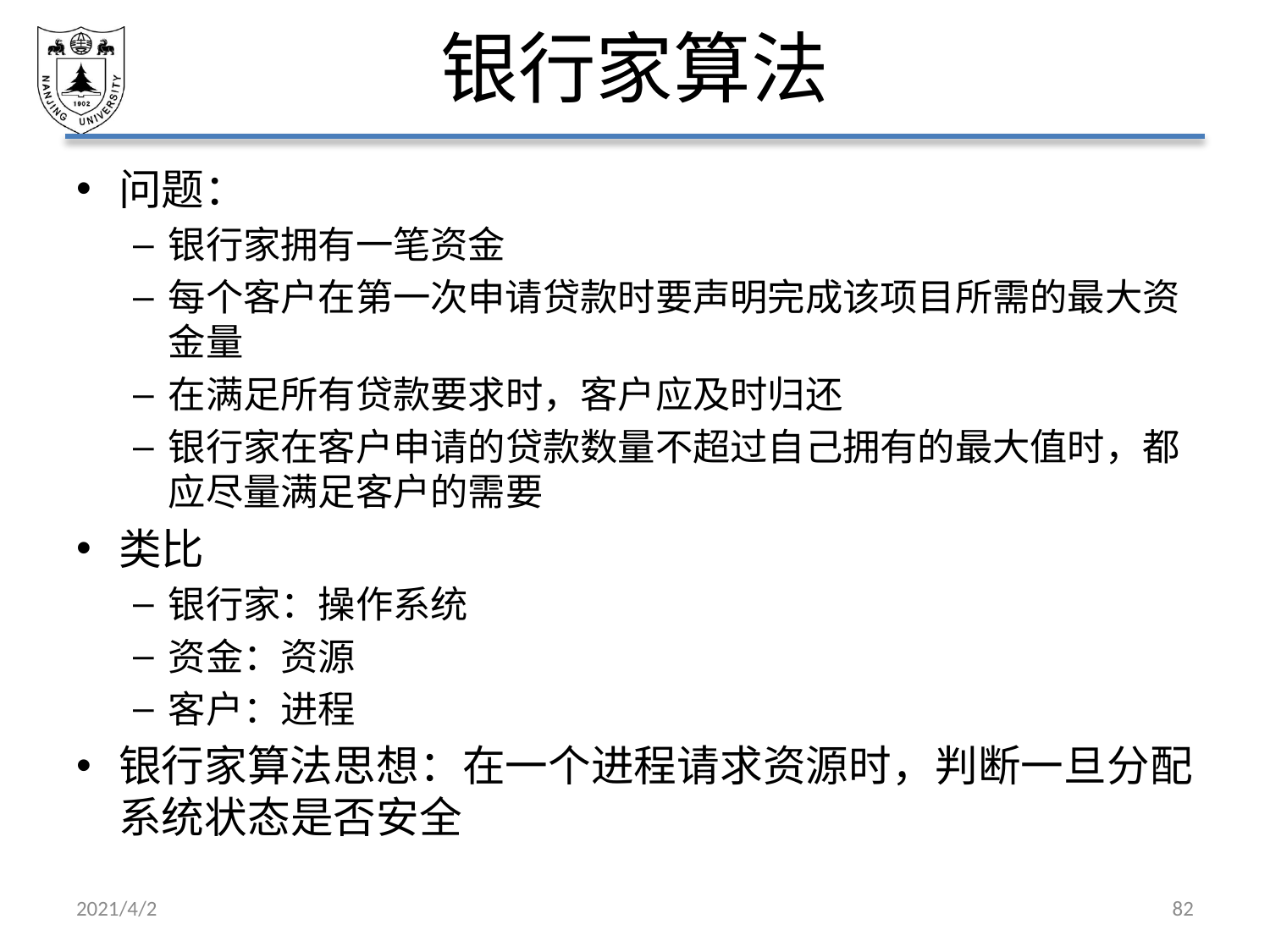

# 银行家算法
问题：
银行家拥有一笔资金
每个客户在第一次申请贷款时要声明完成该项目所需的最大资金量
在满足所有贷款要求时，客户应及时归还
银行家在客户申请的贷款数量不超过自己拥有的最大值时，都应尽量满足客户的需要
类比
银行家：操作系统
资金：资源
客户：进程
银行家算法思想：在一个进程请求资源时，判断一旦分配系统状态是否安全
2021/4/2
82